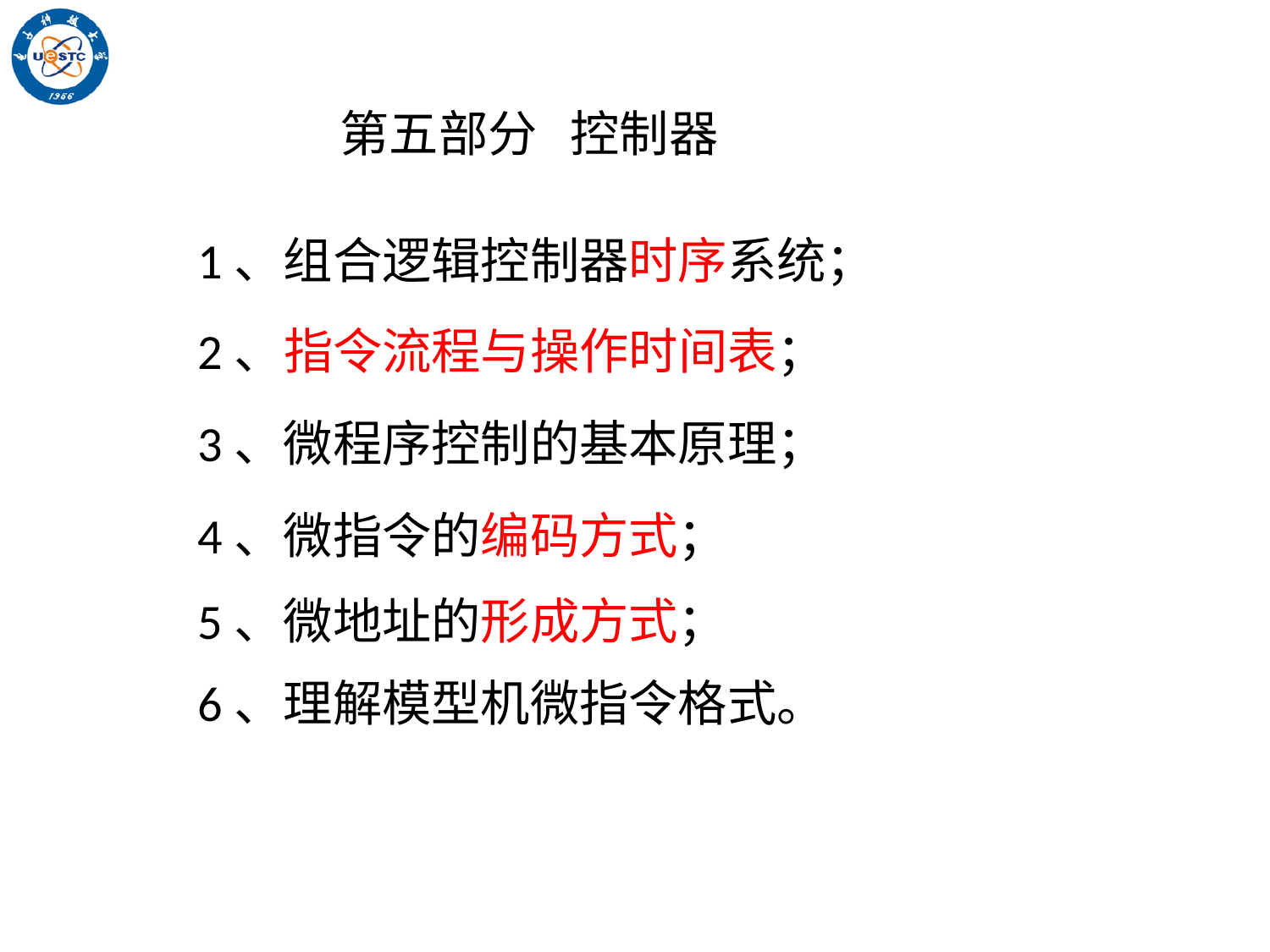

第五部分   控制器
1、组合逻辑控制器时序系统；
2、指令流程与操作时间表；
3、微程序控制的基本原理；
4、微指令的编码方式；
5、微地址的形成方式；
6、理解模型机微指令格式。